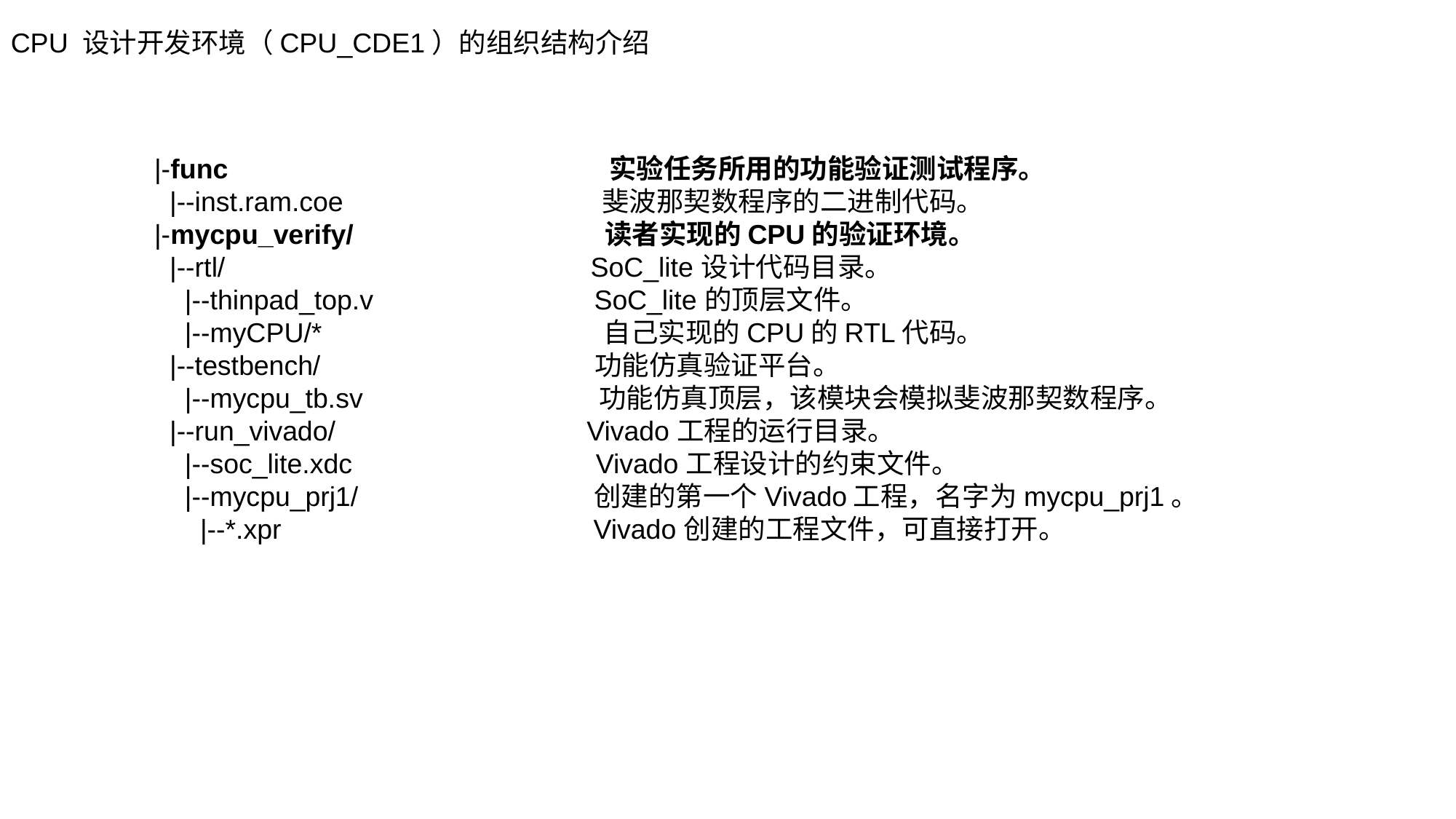

CPU 设计开发环境（CPU_CDE1）的组织结构介绍

|-func                                                 实验任务所用的功能验证测试程序。
  |--inst.ram.coe                                 斐波那契数程序的二进制代码。
|-mycpu_verify/                                读者实现的CPU的验证环境。
  |--rtl/                                                SoC_lite设计代码目录。
    |--thinpad_top.v                             SoC_lite的顶层文件。
    |--myCPU/*                                    自己实现的CPU的RTL代码。
  |--testbench/                                   功能仿真验证平台。
    |--mycpu_tb.sv                              功能仿真顶层，该模块会模拟斐波那契数程序。
  |--run_vivado/                                 Vivado工程的运行目录。
    |--soc_lite.xdc                                Vivado工程设计的约束文件。
    |--mycpu_prj1/                              创建的第一个Vivado工程，名字为mycpu_prj1。
      |--*.xpr                                         Vivado创建的工程文件，可直接打开。